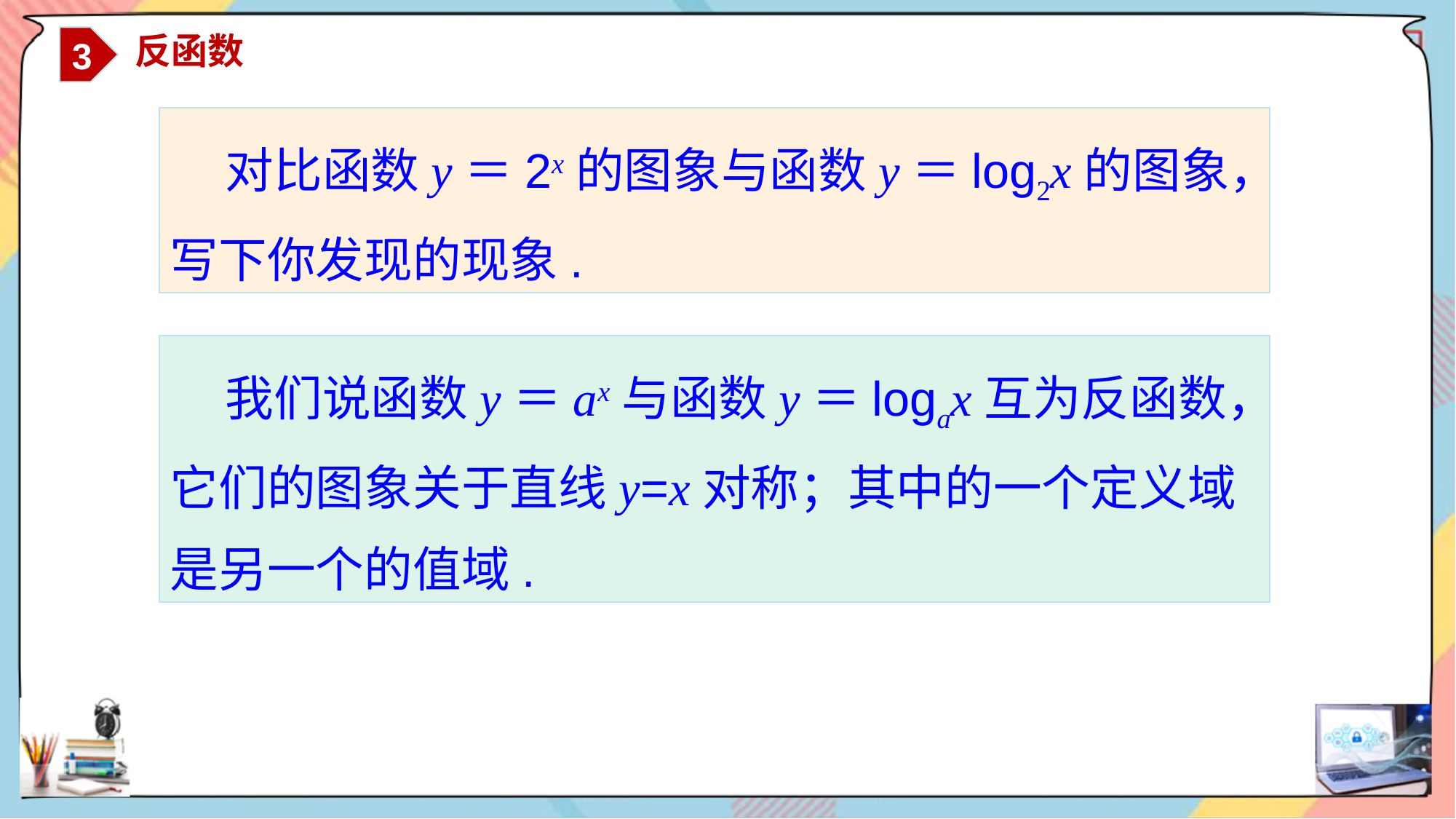

3
 反函数
    对比函数y＝2x的图象与函数y＝log2x的图象，写下你发现的现象.
    我们说函数y＝ax与函数y＝logax互为反函数，它们的图象关于直线y=x对称；其中的一个定义域是另一个的值域.